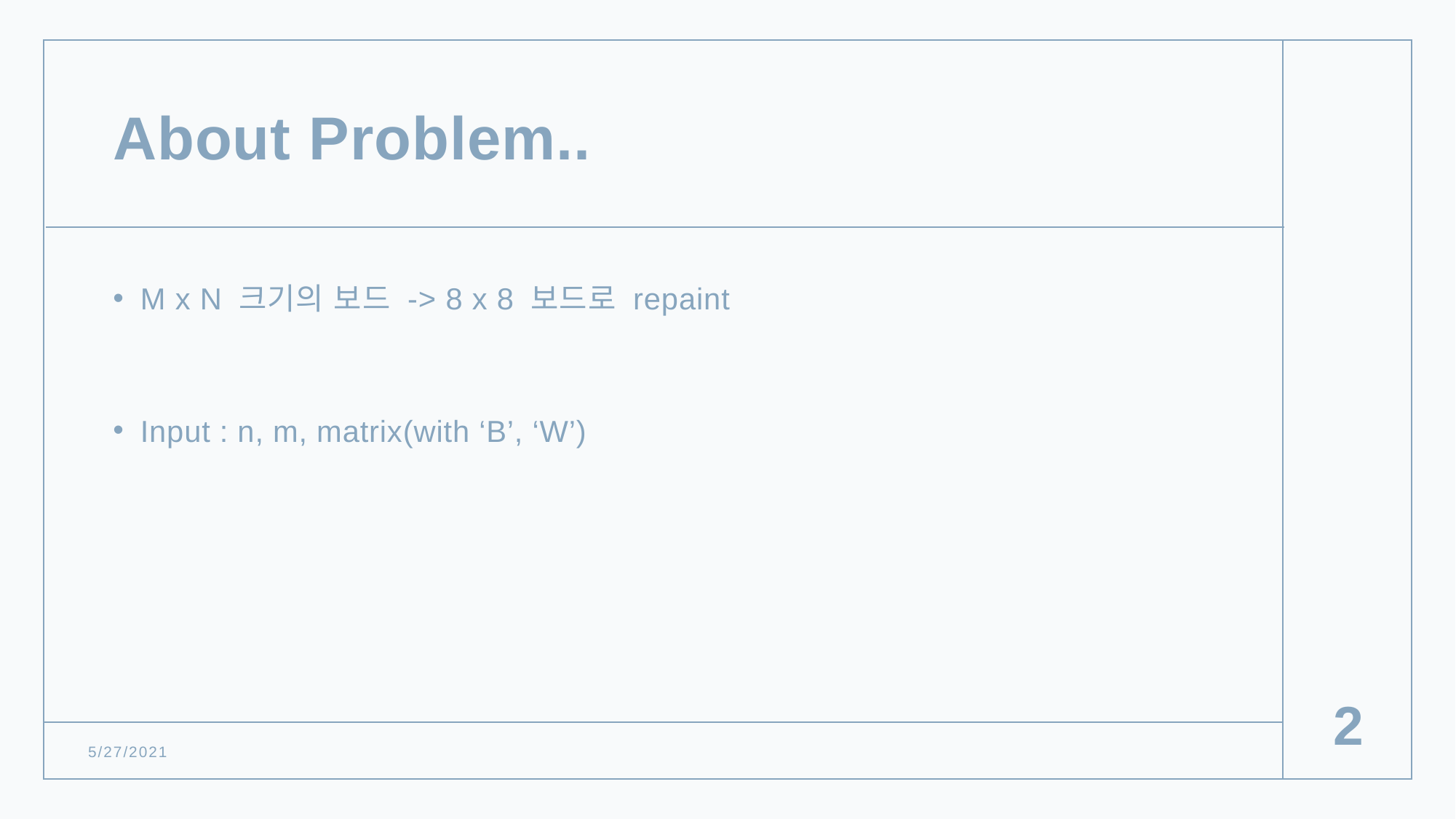

# About Problem..
M x N 크기의 보드 -> 8 x 8 보드로 repaint

Input : n, m, matrix(with ‘B’, ‘W’)

2
5/27/2021